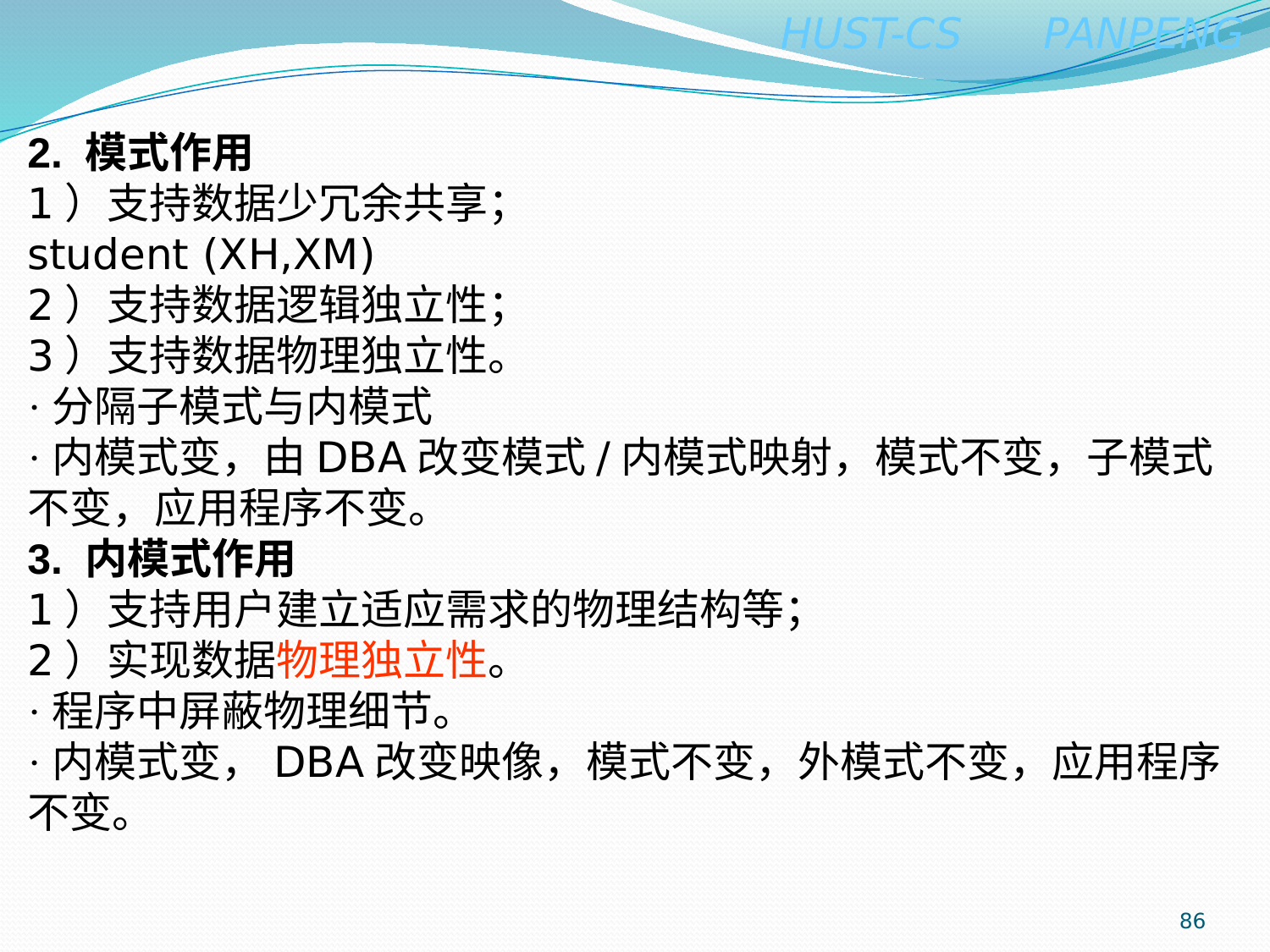

2. 模式作用
1）支持数据少冗余共享；
student (XH,XM)
2）支持数据逻辑独立性；
3）支持数据物理独立性。
·分隔子模式与内模式
·内模式变，由DBA改变模式/内模式映射，模式不变，子模式
不变，应用程序不变。
3. 内模式作用
1）支持用户建立适应需求的物理结构等；
2）实现数据物理独立性。
·程序中屏蔽物理细节。
·内模式变，DBA改变映像，模式不变，外模式不变，应用程序
不变。

86